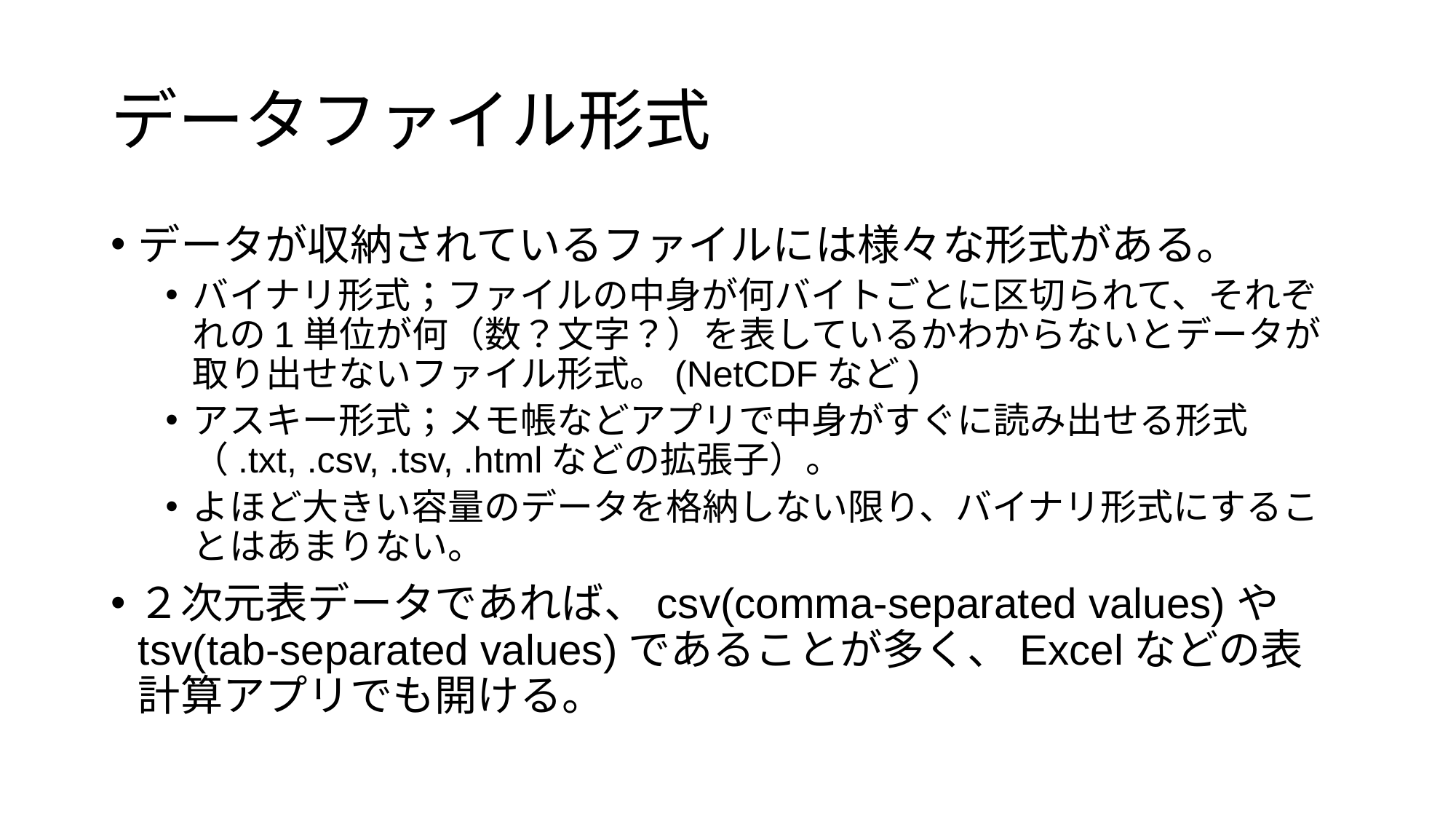

# データファイル形式
データが収納されているファイルには様々な形式がある。
バイナリ形式；ファイルの中身が何バイトごとに区切られて、それぞれの1単位が何（数？文字？）を表しているかわからないとデータが取り出せないファイル形式。(NetCDFなど)
アスキー形式；メモ帳などアプリで中身がすぐに読み出せる形式（.txt, .csv, .tsv, .htmlなどの拡張子）。
よほど大きい容量のデータを格納しない限り、バイナリ形式にすることはあまりない。
２次元表データであれば、csv(comma-separated values)やtsv(tab-separated values)であることが多く、Excelなどの表計算アプリでも開ける。